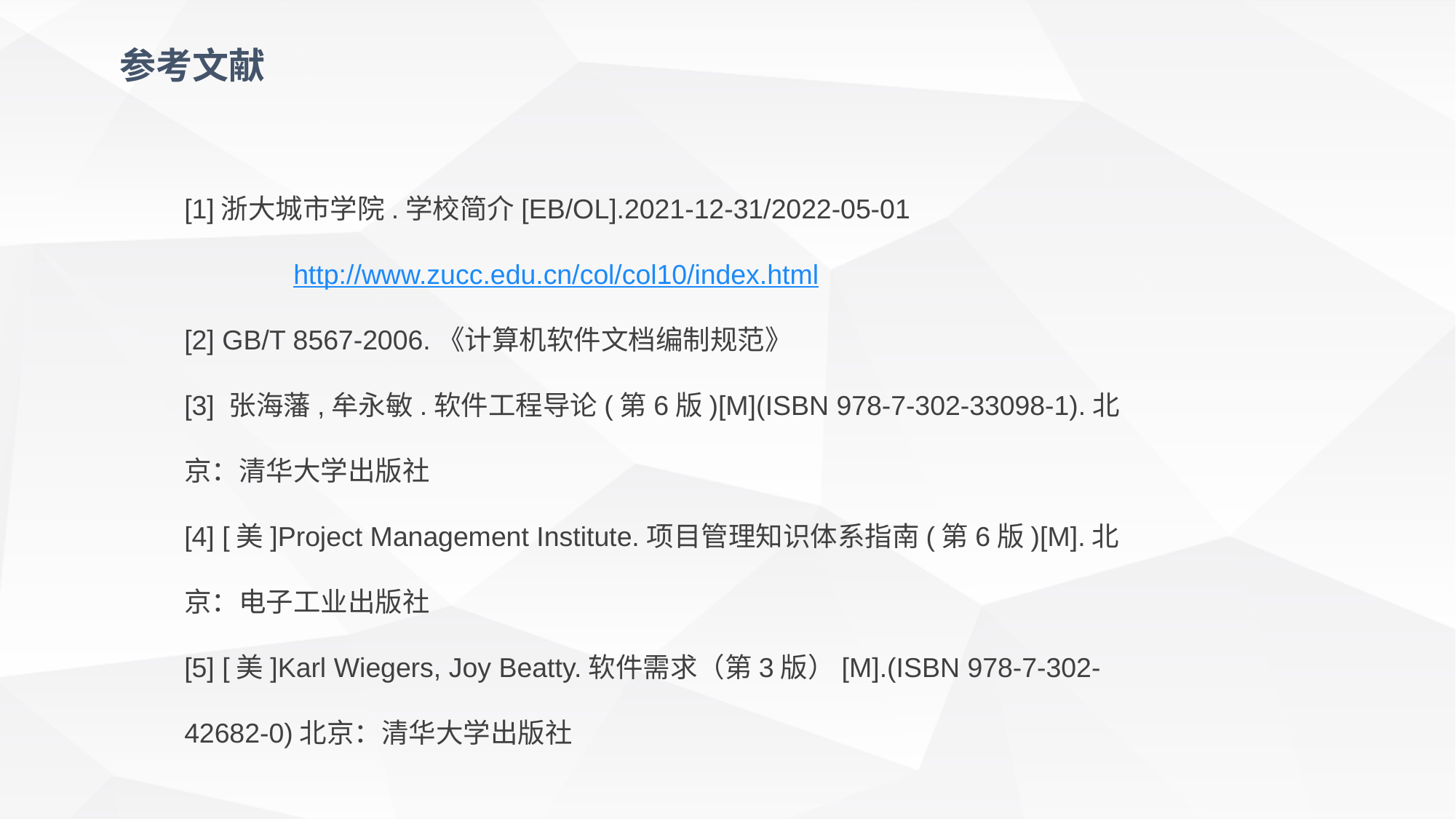

参考文献

[1]浙大城市学院.学校简介[EB/OL].2021-12-31/2022-05-01
	http://www.zucc.edu.cn/col/col10/index.html
[2] GB/T 8567-2006.《计算机软件文档编制规范》
[3] 张海藩,牟永敏.软件工程导论(第6版)[M](ISBN 978-7-302-33098-1).北京：清华大学出版社
[4] [美]Project Management Institute.项目管理知识体系指南(第6版)[M].北京：电子工业出版社
[5] [美]Karl Wiegers, Joy Beatty.软件需求（第3版）[M].(ISBN 978-7-302-42682-0)北京：清华大学出版社